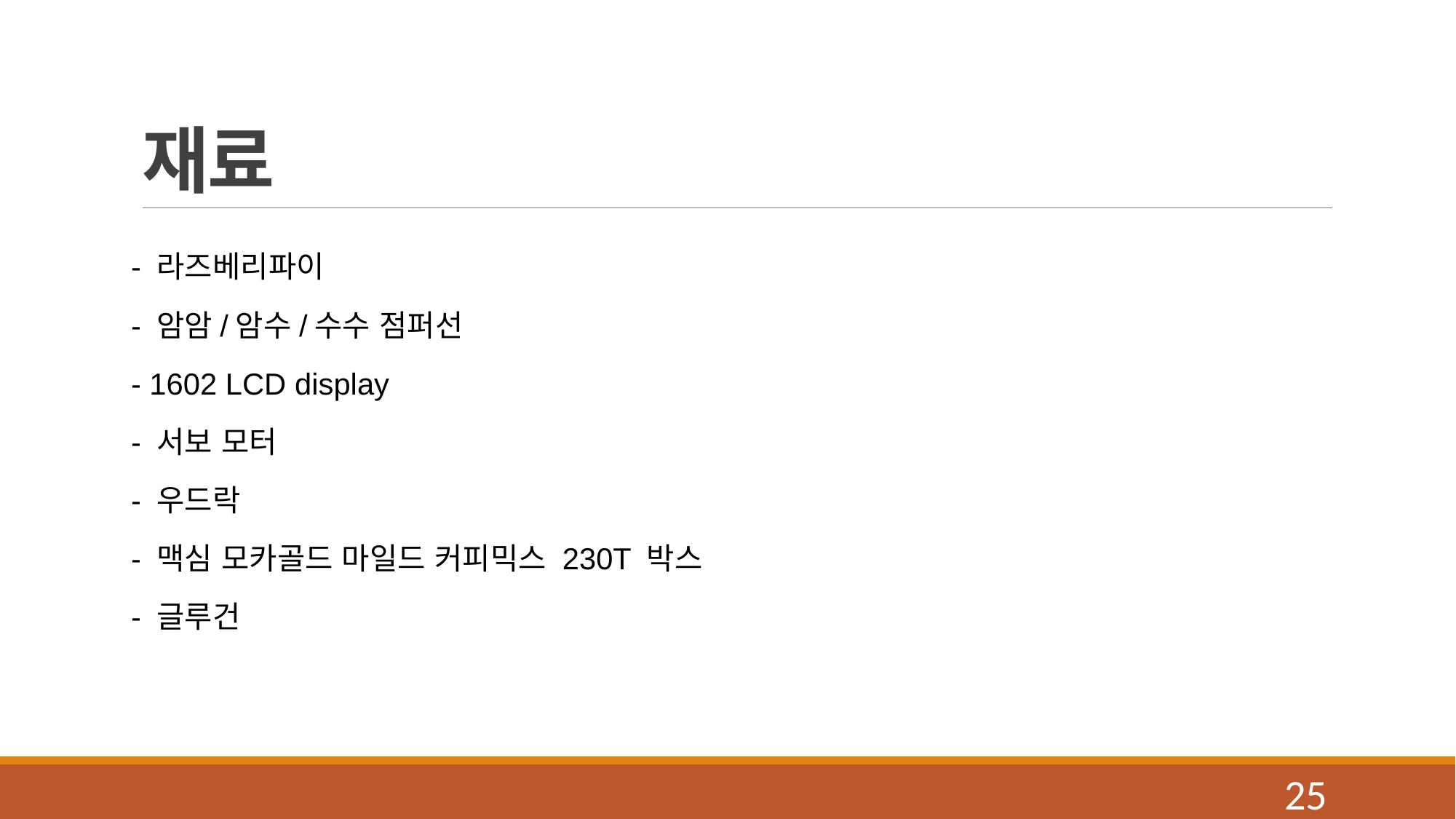

# 재료
- 라즈베리파이
- 암암/암수/수수 점퍼선
- 1602 LCD display
- 서보 모터
- 우드락
- 맥심 모카골드 마일드 커피믹스 230T 박스
- 글루건

25